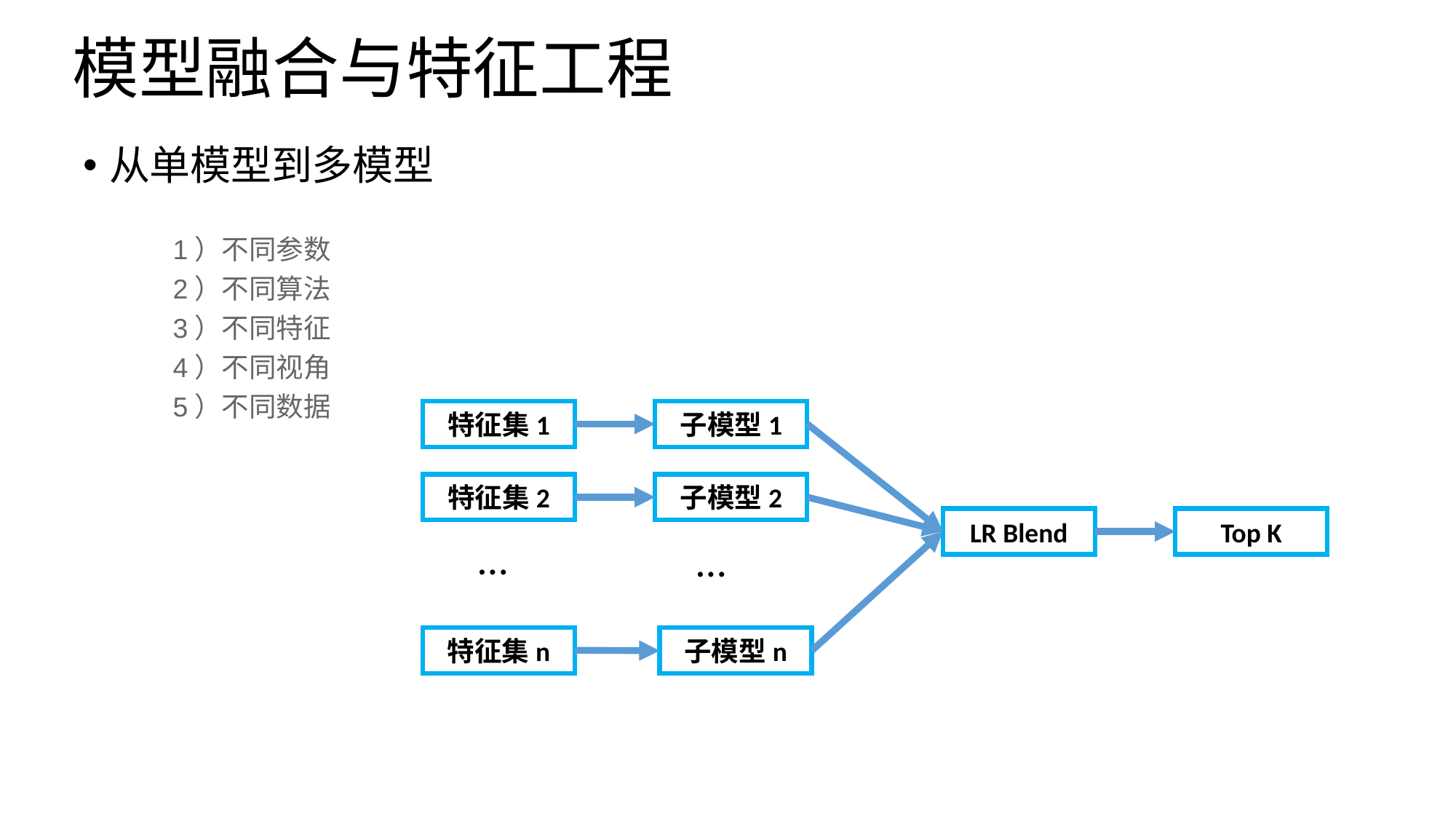

# 模型融合与特征工程
从单模型到多模型
1）不同参数
2）不同算法
3）不同特征
4）不同视角
5）不同数据
特征集1
子模型1
特征集2
子模型2
LR Blend
Top K
…
…
特征集n
子模型n